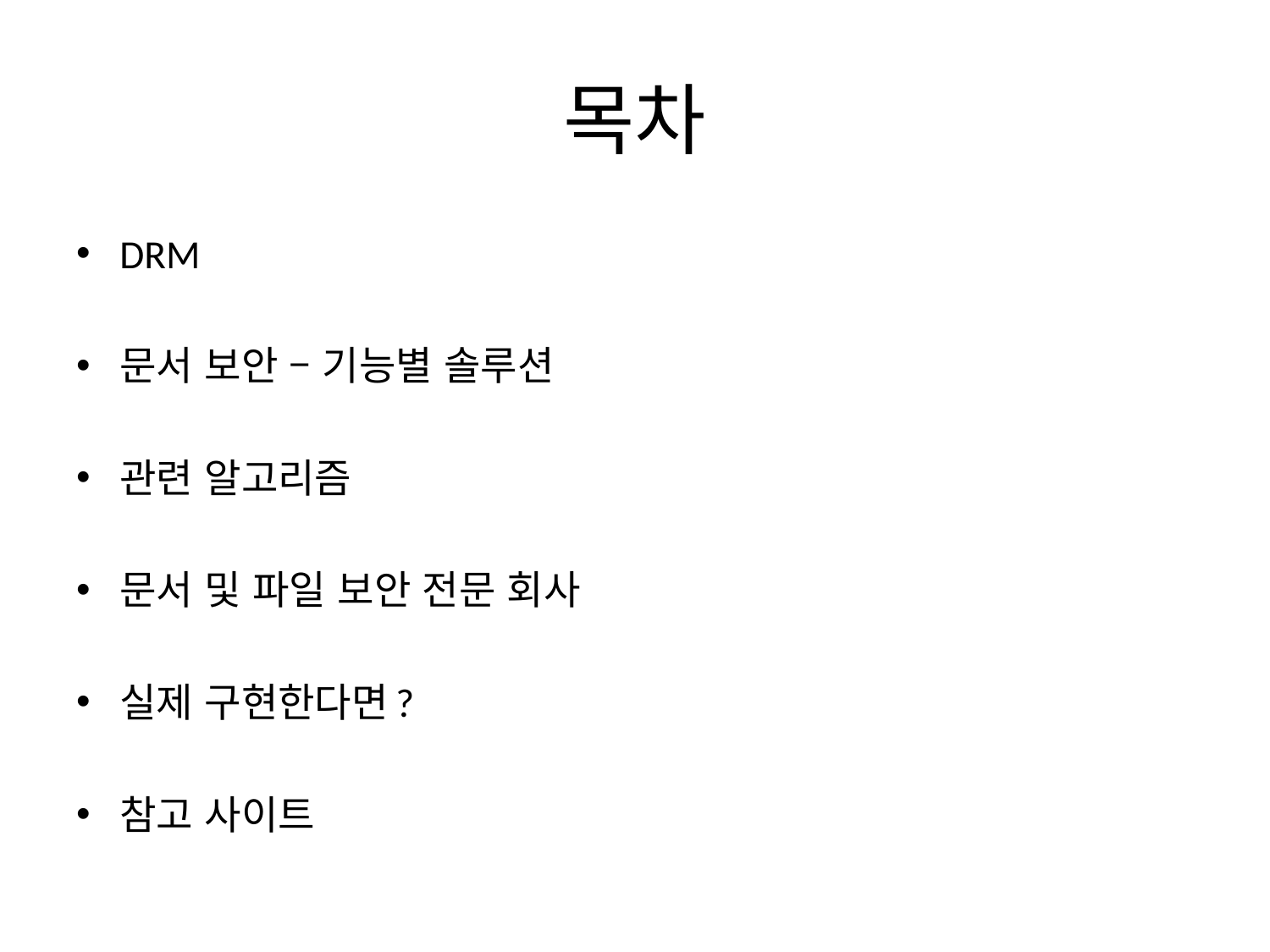

# 목차
DRM

문서 보안 – 기능별 솔루션

관련 알고리즘

문서 및 파일 보안 전문 회사

실제 구현한다면?

참고 사이트